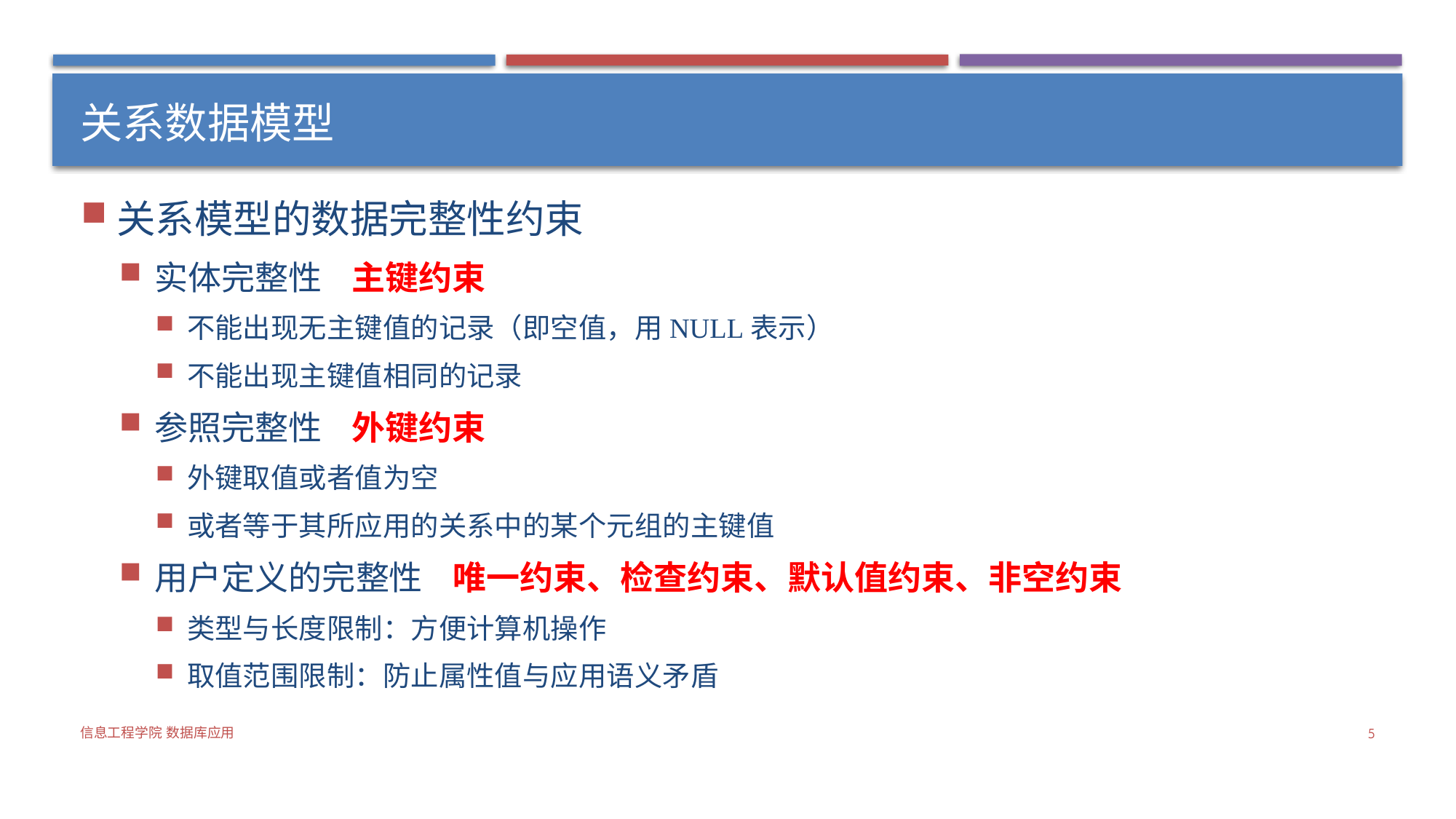

# 关系数据模型
关系模型的数据完整性约束
实体完整性    主键约束
不能出现无主键值的记录（即空值，用NULL表示）
不能出现主键值相同的记录
参照完整性    外键约束
外键取值或者值为空
或者等于其所应用的关系中的某个元组的主键值
用户定义的完整性    唯一约束、检查约束、默认值约束、非空约束
类型与长度限制：方便计算机操作
取值范围限制：防止属性值与应用语义矛盾
信息工程学院 数据库应用
5